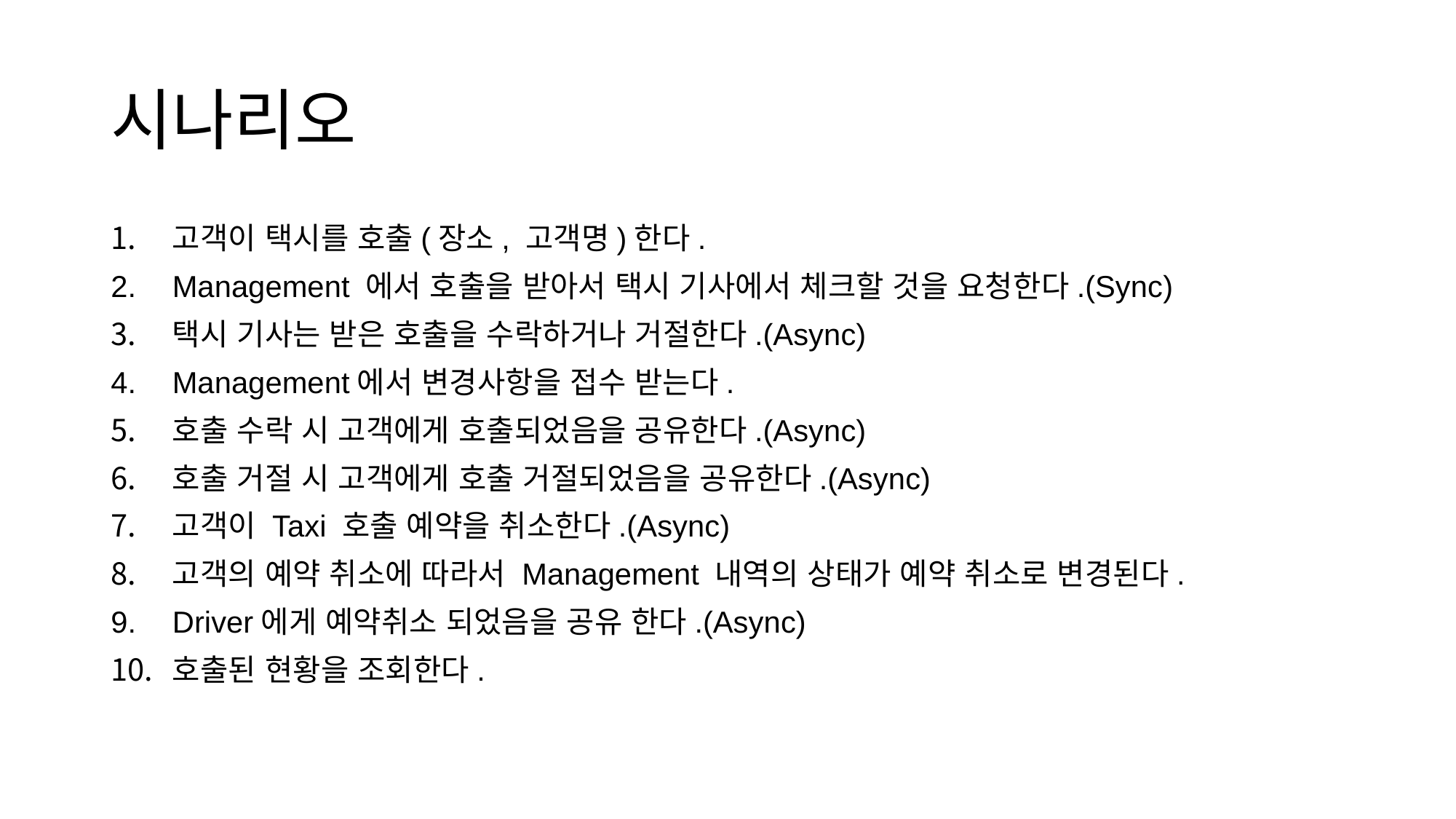

# 시나리오
고객이 택시를 호출(장소, 고객명)한다.
Management 에서 호출을 받아서 택시 기사에서 체크할 것을 요청한다.(Sync)
택시 기사는 받은 호출을 수락하거나 거절한다.(Async)
Management에서 변경사항을 접수 받는다.
호출 수락 시 고객에게 호출되었음을 공유한다.(Async)
호출 거절 시 고객에게 호출 거절되었음을 공유한다.(Async)
고객이 Taxi 호출 예약을 취소한다.(Async)
고객의 예약 취소에 따라서 Management 내역의 상태가 예약 취소로 변경된다.
Driver에게 예약취소 되었음을 공유 한다.(Async)
호출된 현황을 조회한다.